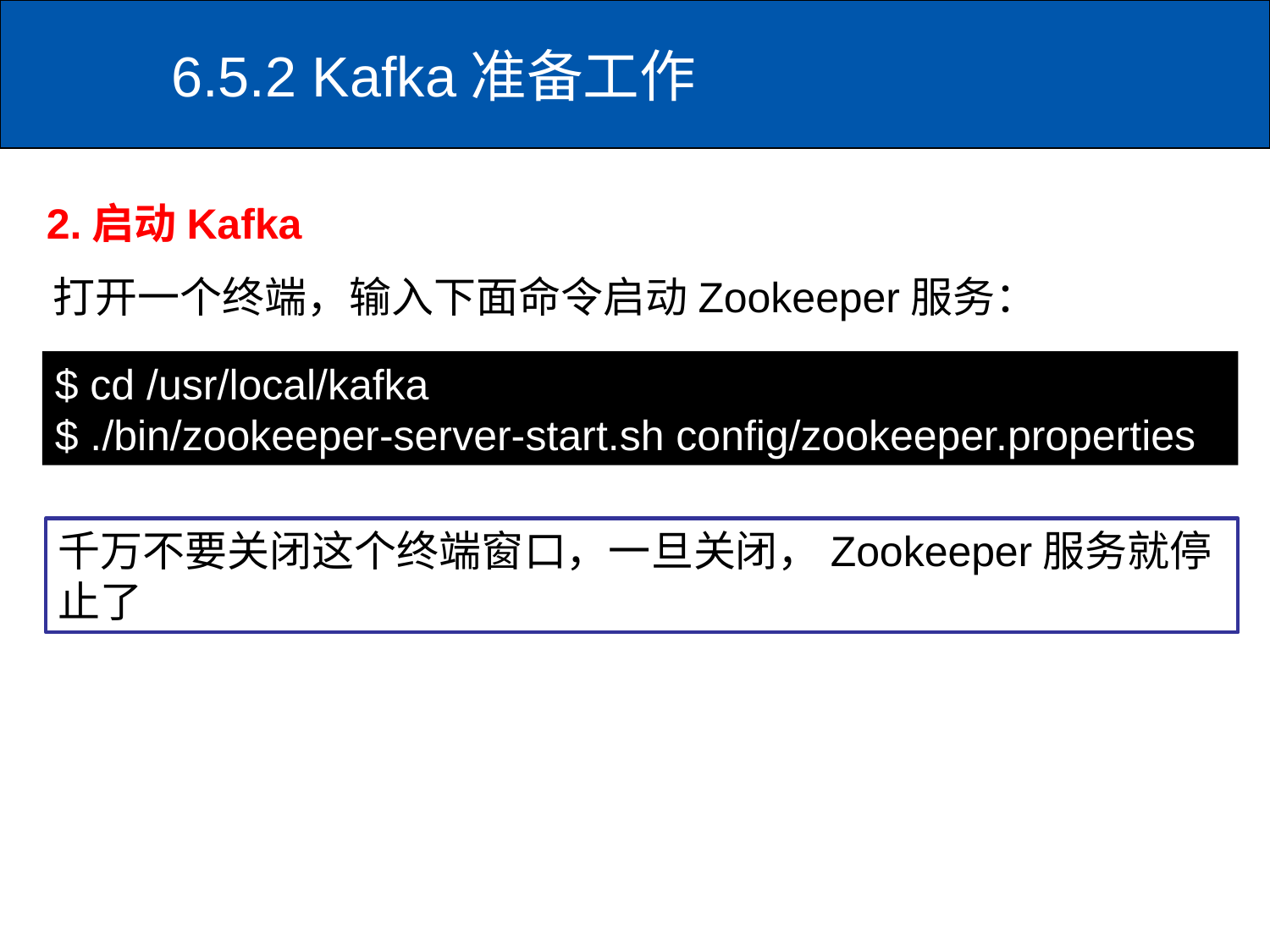

# 6.5.2 Kafka准备工作
2.启动Kafka
打开一个终端，输入下面命令启动Zookeeper服务：
$ cd /usr/local/kafka
$ ./bin/zookeeper-server-start.sh config/zookeeper.properties
千万不要关闭这个终端窗口，一旦关闭，Zookeeper服务就停止了